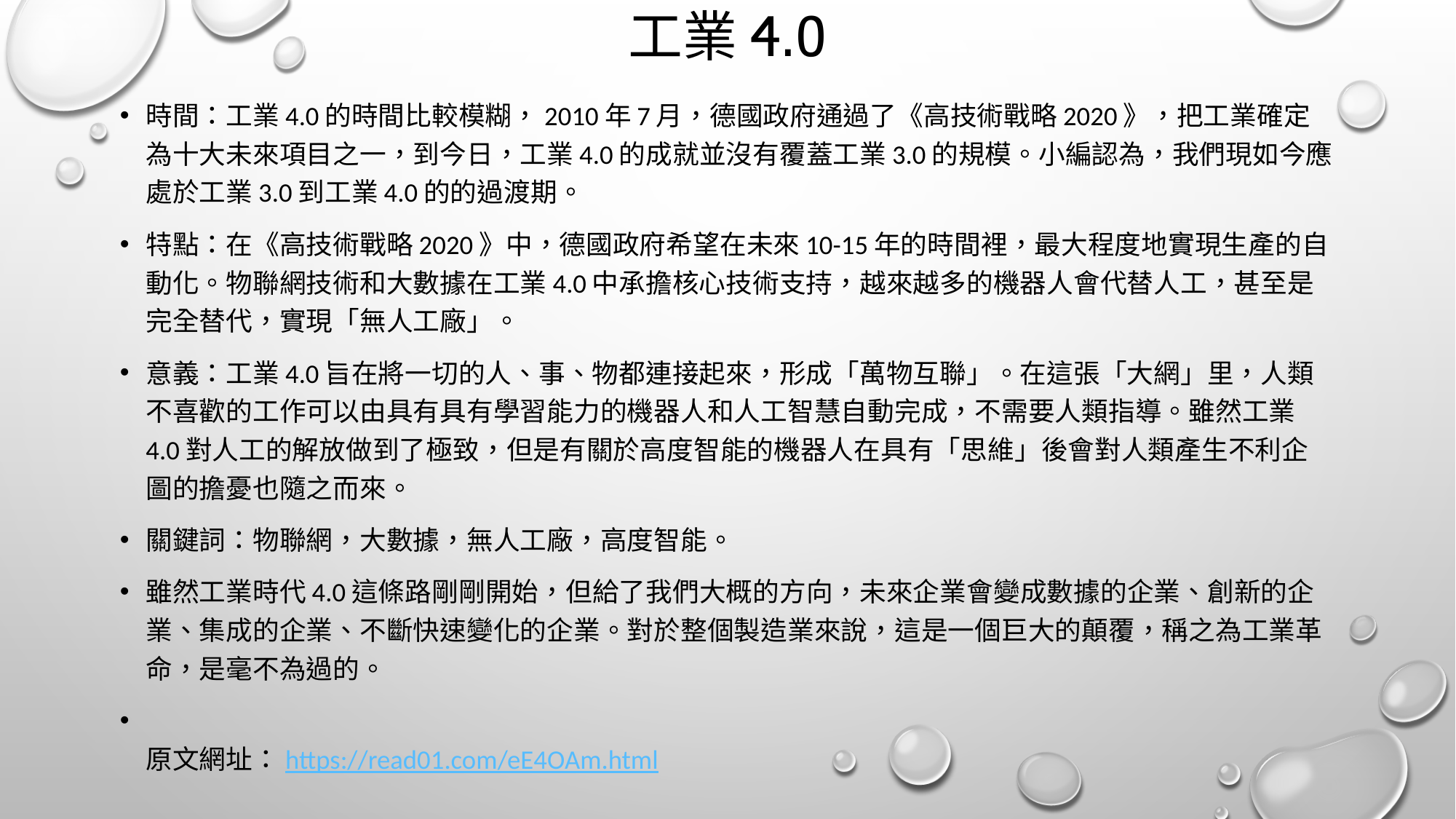

# 工業4.0
時間：工業4.0的時間比較模糊，2010年7月，德國政府通過了《高技術戰略2020》，把工業確定為十大未來項目之一，到今日，工業4.0的成就並沒有覆蓋工業3.0的規模。小編認為，我們現如今應處於工業3.0到工業4.0的的過渡期。
特點：在《高技術戰略2020》中，德國政府希望在未來10-15年的時間裡，最大程度地實現生產的自動化。物聯網技術和大數據在工業4.0中承擔核心技術支持，越來越多的機器人會代替人工，甚至是完全替代，實現「無人工廠」。
意義：工業4.0旨在將一切的人、事、物都連接起來，形成「萬物互聯」。在這張「大網」里，人類不喜歡的工作可以由具有具有學習能力的機器人和人工智慧自動完成，不需要人類指導。雖然工業4.0對人工的解放做到了極致，但是有關於高度智能的機器人在具有「思維」後會對人類產生不利企圖的擔憂也隨之而來。
關鍵詞：物聯網，大數據，無人工廠，高度智能。
雖然工業時代4.0這條路剛剛開始，但給了我們大概的方向，未來企業會變成數據的企業、創新的企業、集成的企業、不斷快速變化的企業。對於整個製造業來說，這是一個巨大的顛覆，稱之為工業革命，是毫不為過的。
原文網址：https://read01.com/eE4OAm.html